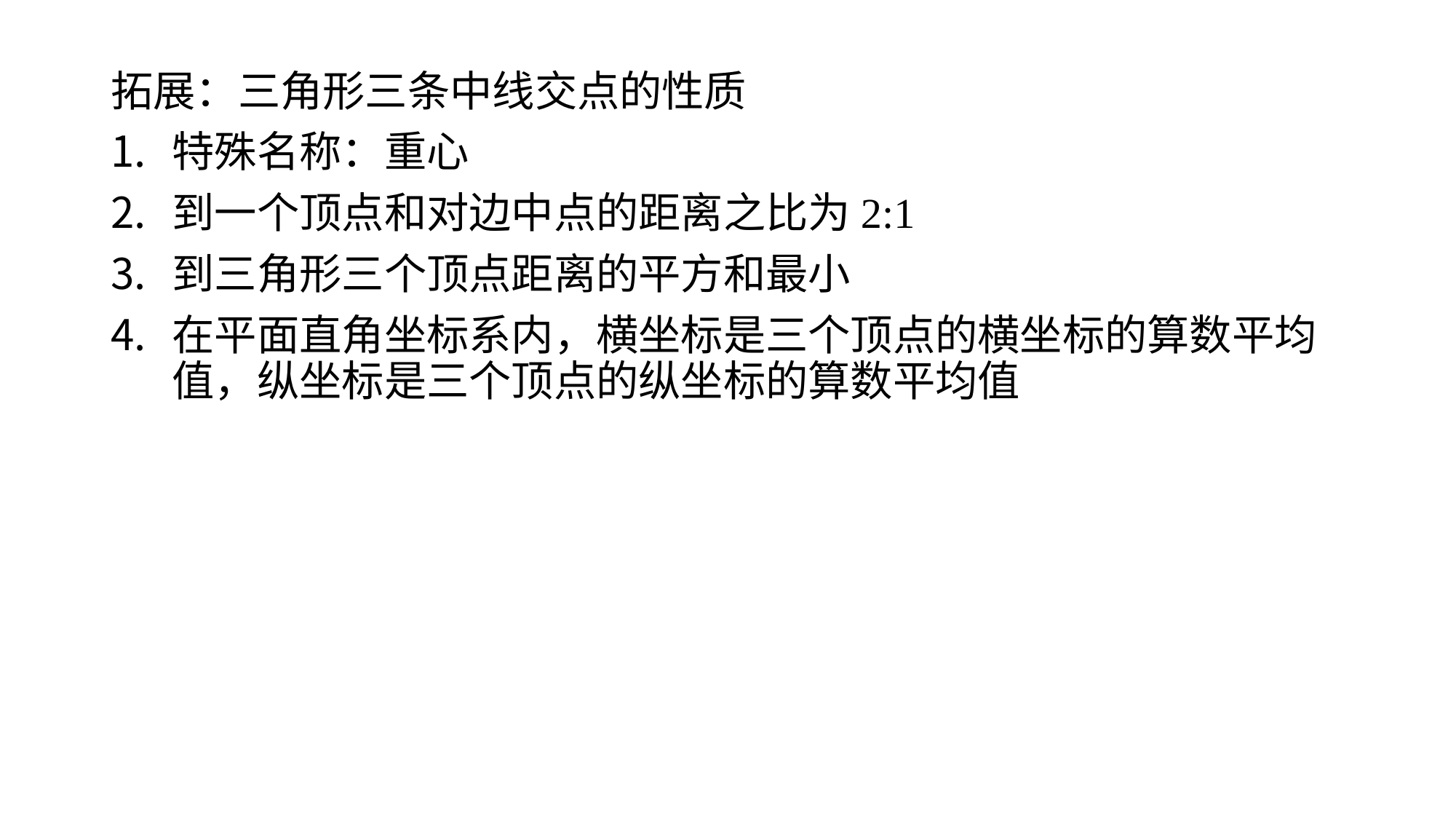

拓展：三角形三条中线交点的性质
特殊名称：重心
到一个顶点和对边中点的距离之比为2:1
到三角形三个顶点距离的平方和最小
在平面直角坐标系内，横坐标是三个顶点的横坐标的算数平均值，纵坐标是三个顶点的纵坐标的算数平均值